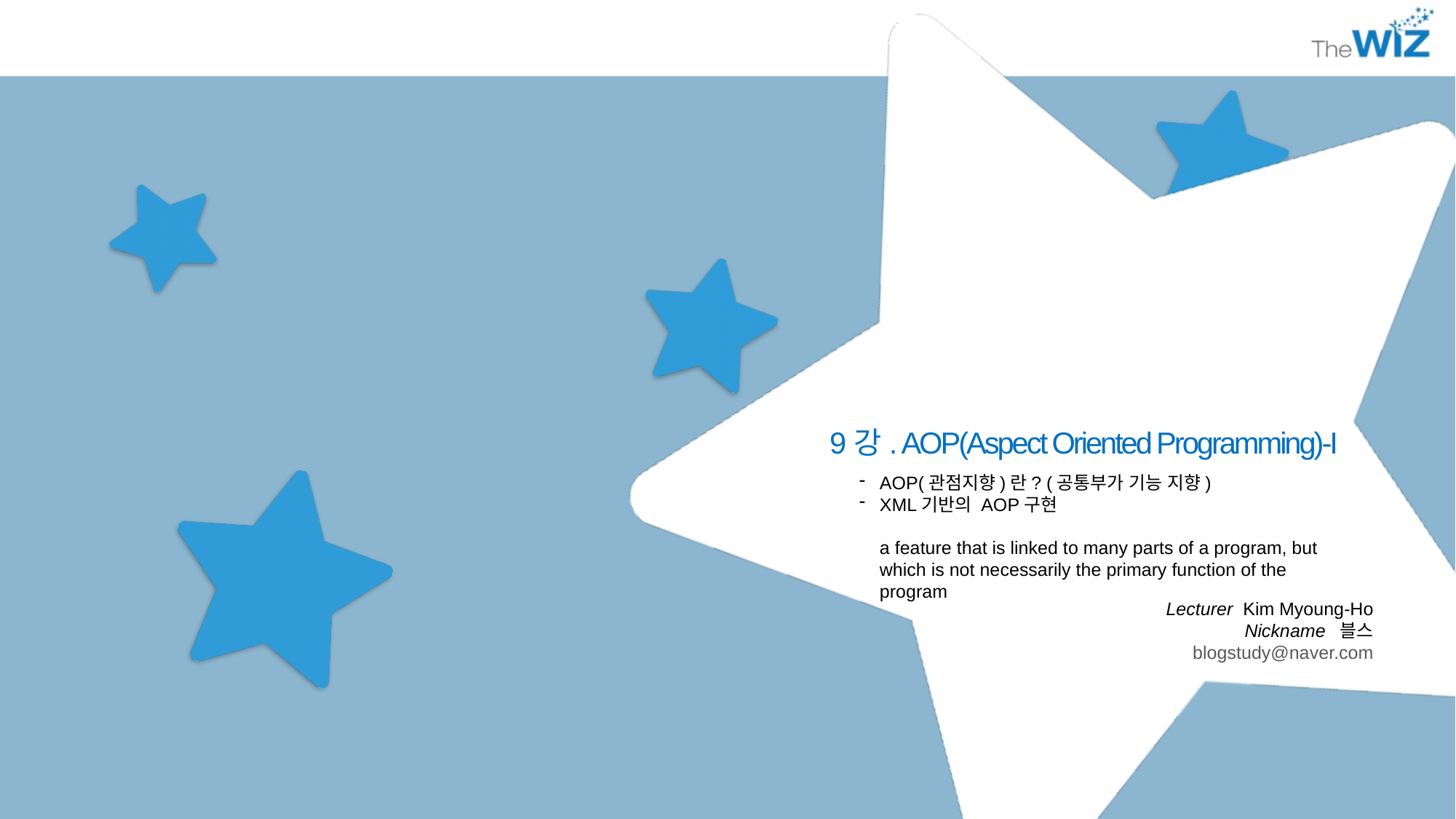

9강. AOP(Aspect Oriented Programming)-I
AOP(관점지향)란? (공통부가 기능 지향)
XML기반의 AOP구현
a feature that is linked to many parts of a program, but which is not necessarily the primary function of the program
Lecturer  Kim Myoung-Ho
Nickname  블스
blogstudy@naver.com